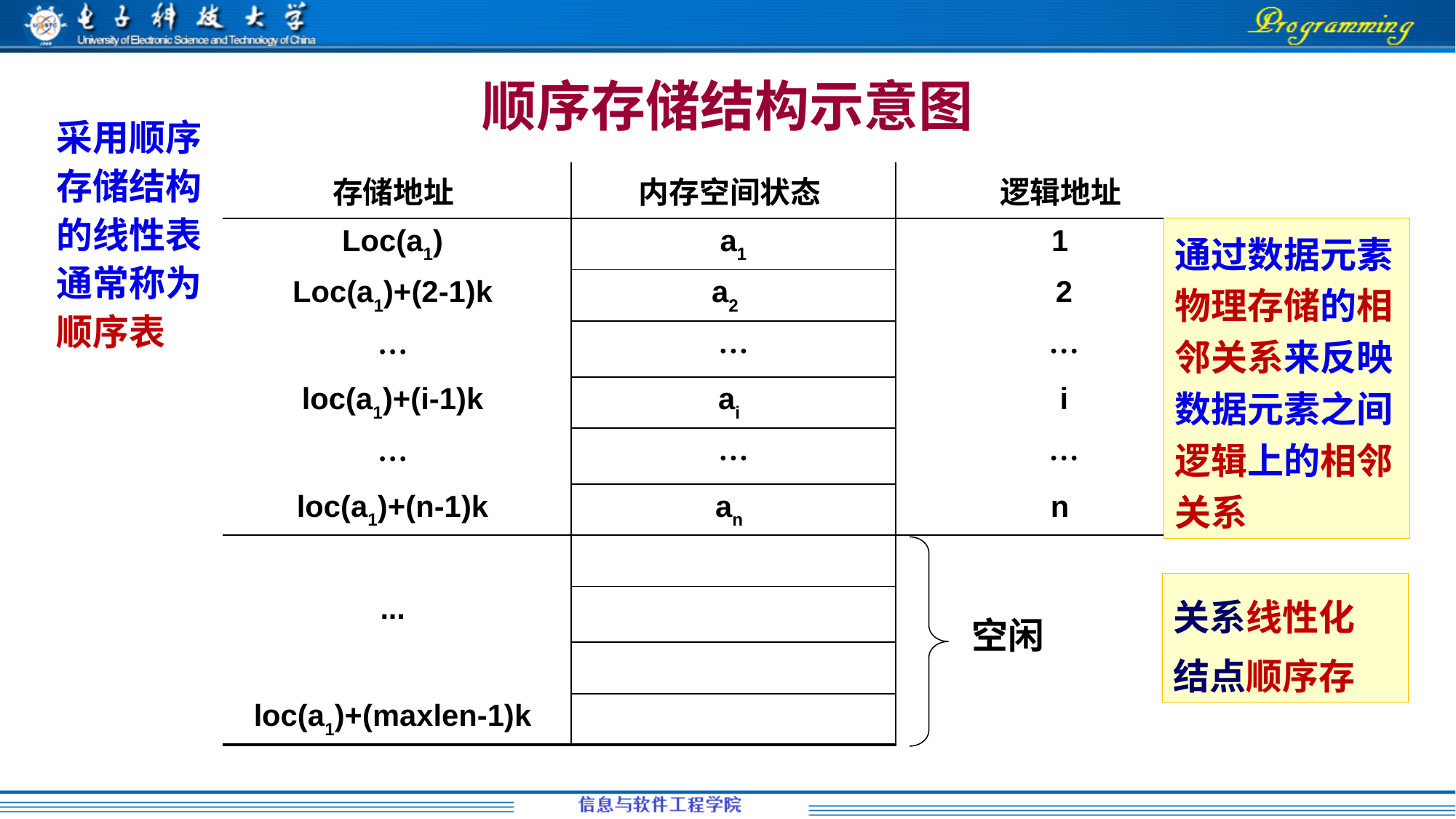

# 顺序存储结构示意图
采用顺序存储结构的线性表通常称为顺序表
| 存储地址 | 内存空间状态 | 逻辑地址 |
| --- | --- | --- |
| Loc(a1) | a1 | 1 |
| Loc(a1)+(2-1)k | a2 | 2 |
| … | … | … |
| loc(a1)+(i-1)k | ai | i |
| … | … | … |
| loc(a1)+(n-1)k | an | n |
|  |  |  |
| ... |  |  |
|  |  |  |
| loc(a1)+(maxlen-1)k |  |  |
通过数据元素物理存储的相邻关系来反映数据元素之间逻辑上的相邻关系

   空闲
关系线性化
结点顺序存